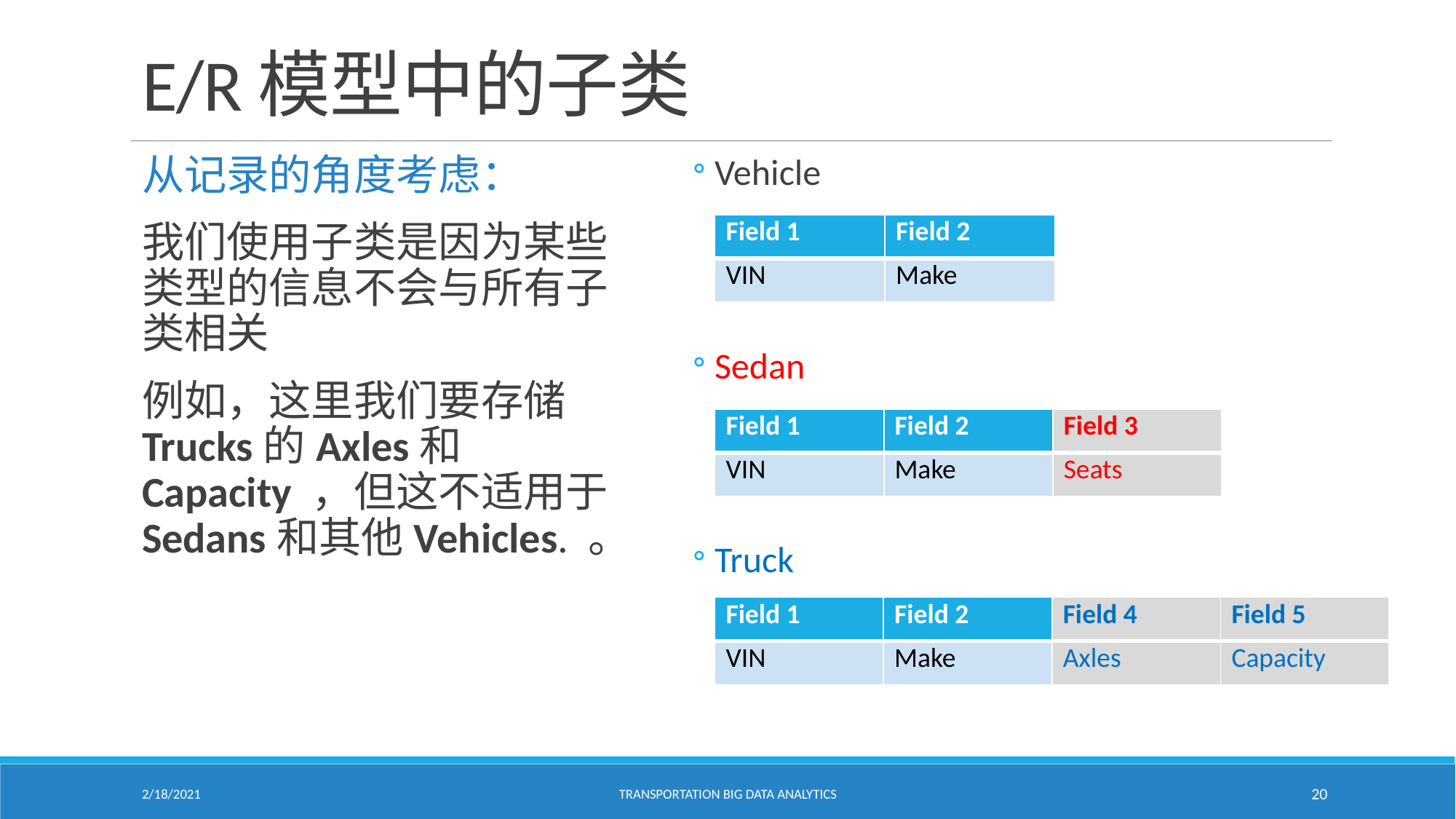

# E/R模型中的子类
Vehicle

Sedan

Truck
从记录的角度考虑：
我们使用子类是因为某些类型的信息不会与所有子类相关
例如，这里我们要存储Trucks的Axles和Capacity ，但这不适用于Sedans和其他Vehicles. 。
| Field 1 | Field 2 |
| --- | --- |
| VIN | Make |
| Field 1 | Field 2 | Field 3 |
| --- | --- | --- |
| VIN | Make | Seats |
| Field 1 | Field 2 | Field 4 | Field 5 |
| --- | --- | --- | --- |
| VIN | Make | Axles | Capacity |
2/18/2021
Transportation Big Data Analytics
20